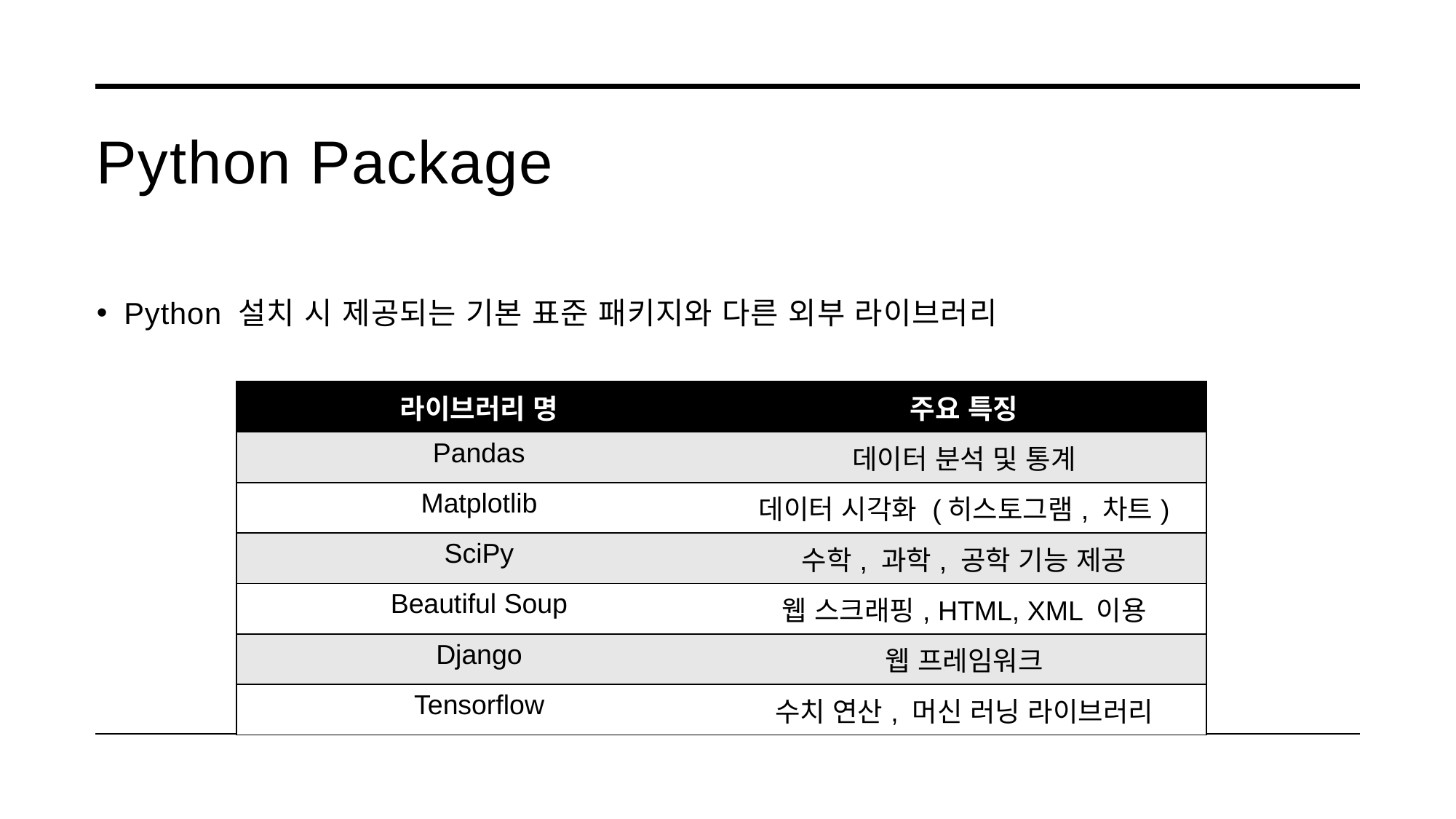

# Python Package
Python 설치 시 제공되는 기본 표준 패키지와 다른 외부 라이브러리

| 라이브러리 명 | 주요 특징 |
| --- | --- |
| Pandas | 데이터 분석 및 통계 |
| Matplotlib | 데이터 시각화 (히스토그램, 차트) |
| SciPy | 수학, 과학, 공학 기능 제공 |
| Beautiful Soup | 웹 스크래핑, HTML, XML 이용 |
| Django | 웹 프레임워크 |
| Tensorflow | 수치 연산, 머신 러닝 라이브러리 |